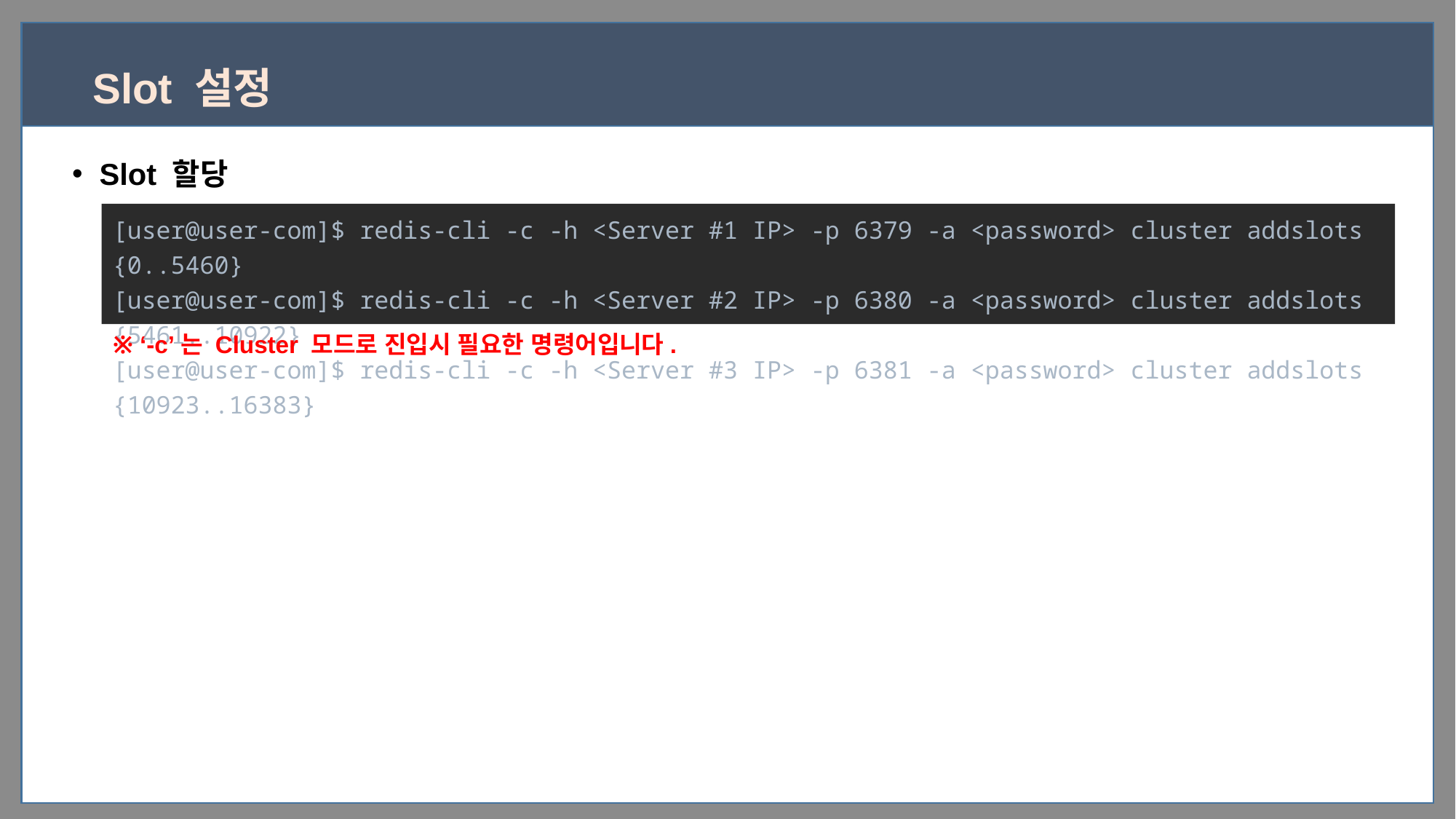

# Slot 설정
Slot 할당
[user@user-com]$ redis-cli -c -h <Server #1 IP> -p 6379 -a <password> cluster addslots {0..5460}
[user@user-com]$ redis-cli -c -h <Server #2 IP> -p 6380 -a <password> cluster addslots {5461..10922}
[user@user-com]$ redis-cli -c -h <Server #3 IP> -p 6381 -a <password> cluster addslots {10923..16383}
※ ‘-c’는 Cluster 모드로 진입시 필요한 명령어입니다.